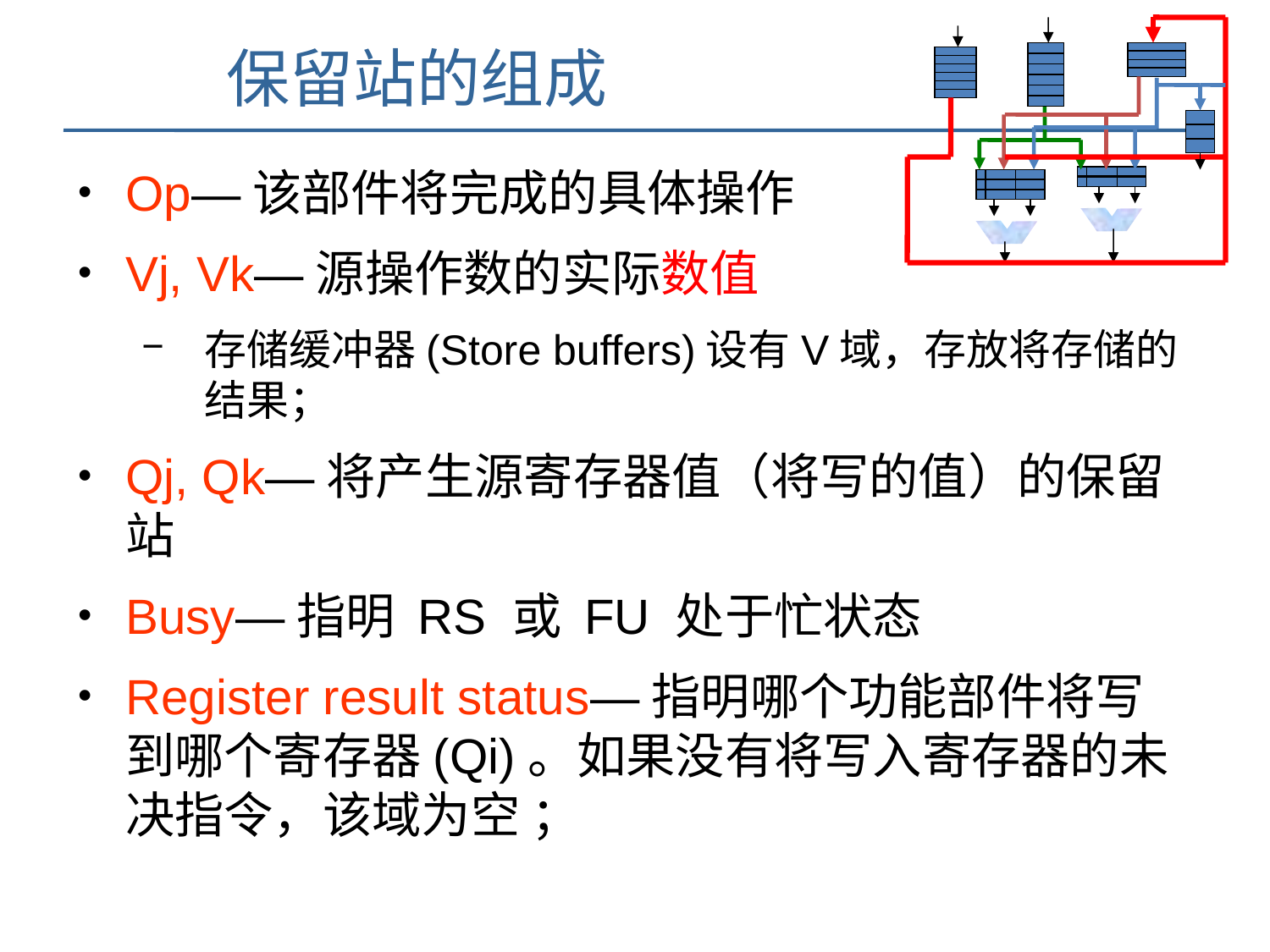

# 保留站的组成
Op—该部件将完成的具体操作
Vj, Vk—源操作数的实际数值
存储缓冲器(Store buffers)设有V域，存放将存储的结果；
Qj, Qk—将产生源寄存器值（将写的值）的保留站
Busy—指明 RS 或 FU 处于忙状态
Register result status—指明哪个功能部件将写到哪个寄存器(Qi)。如果没有将写入寄存器的未决指令，该域为空 ；